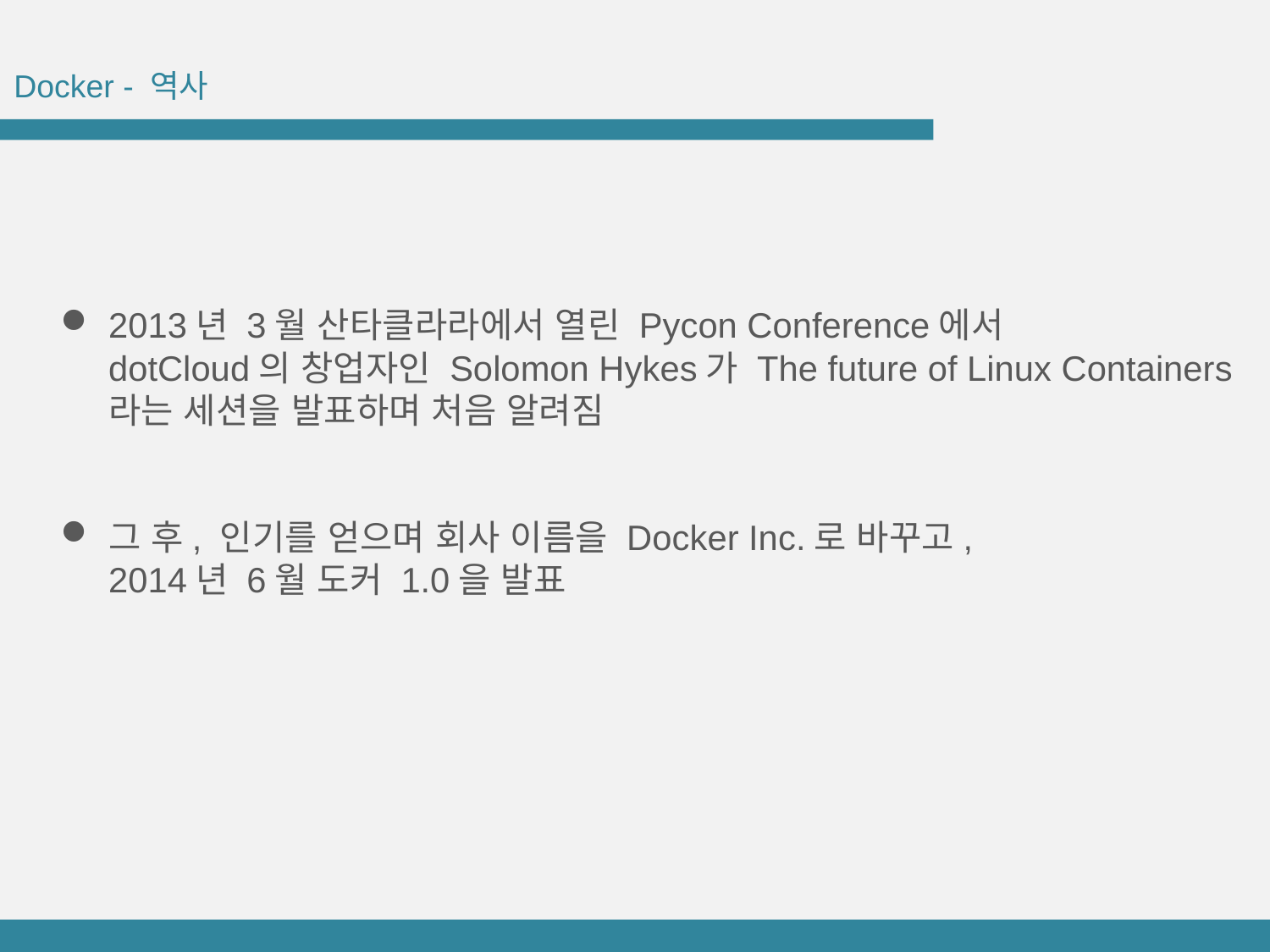

Docker - 역사

2013년 3월 산타클라라에서 열린 Pycon Conference에서
dotCloud의 창업자인 Solomon Hykes가 The future of Linux Containers 라는 세션을 발표하며 처음 알려짐

그 후, 인기를 얻으며 회사 이름을 Docker Inc.로 바꾸고,
2014년 6월 도커 1.0을 발표